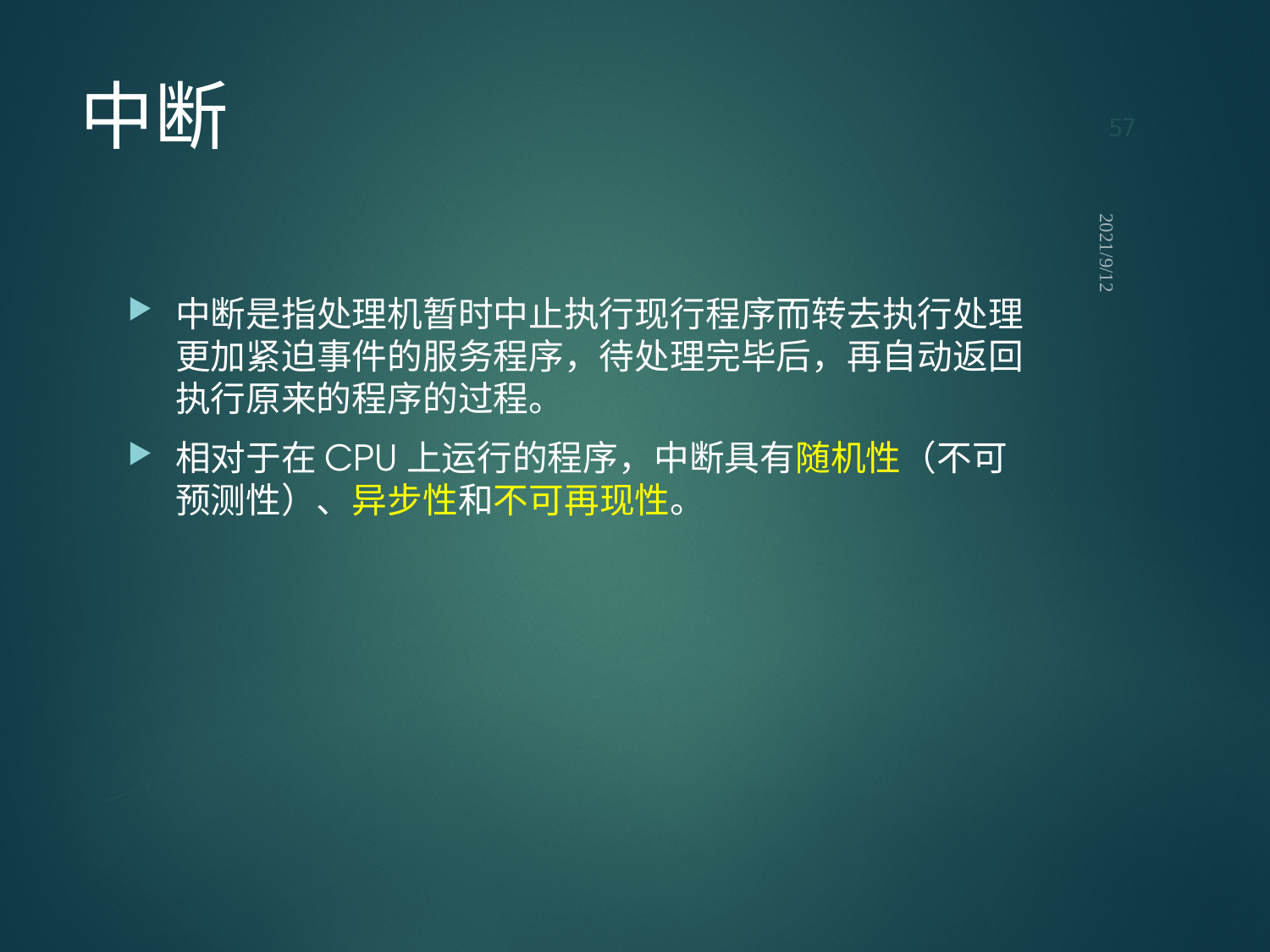

57
# 中断
2021/9/12
中断是指处理机暂时中止执行现行程序而转去执行处理更加紧迫事件的服务程序，待处理完毕后，再自动返回执行原来的程序的过程。
相对于在CPU上运行的程序，中断具有随机性（不可预测性）、异步性和不可再现性。